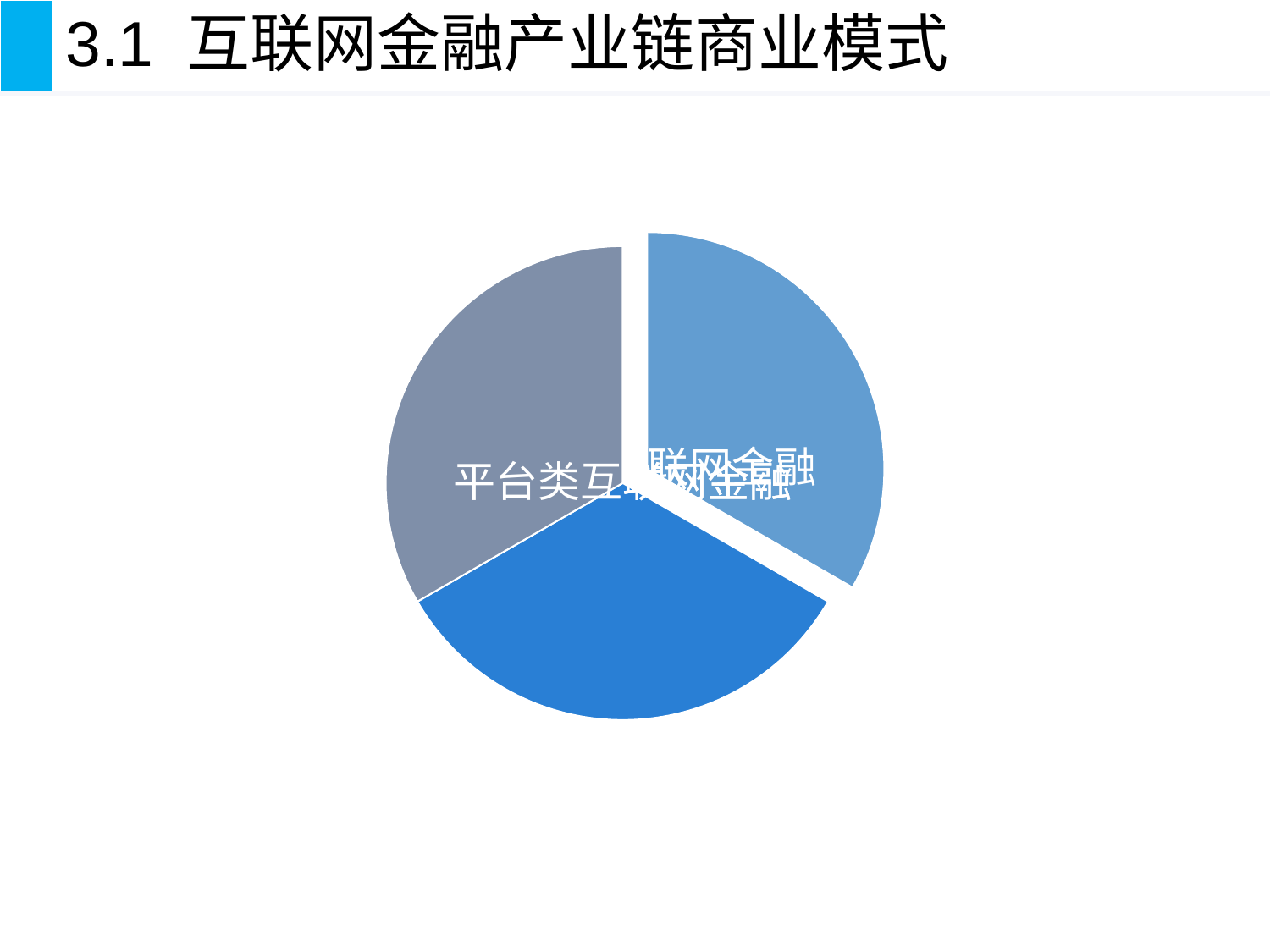

# 3.1 互联网金融产业链商业模式
信息类互联网金融
技术类互联网金融
平台类互联网金融